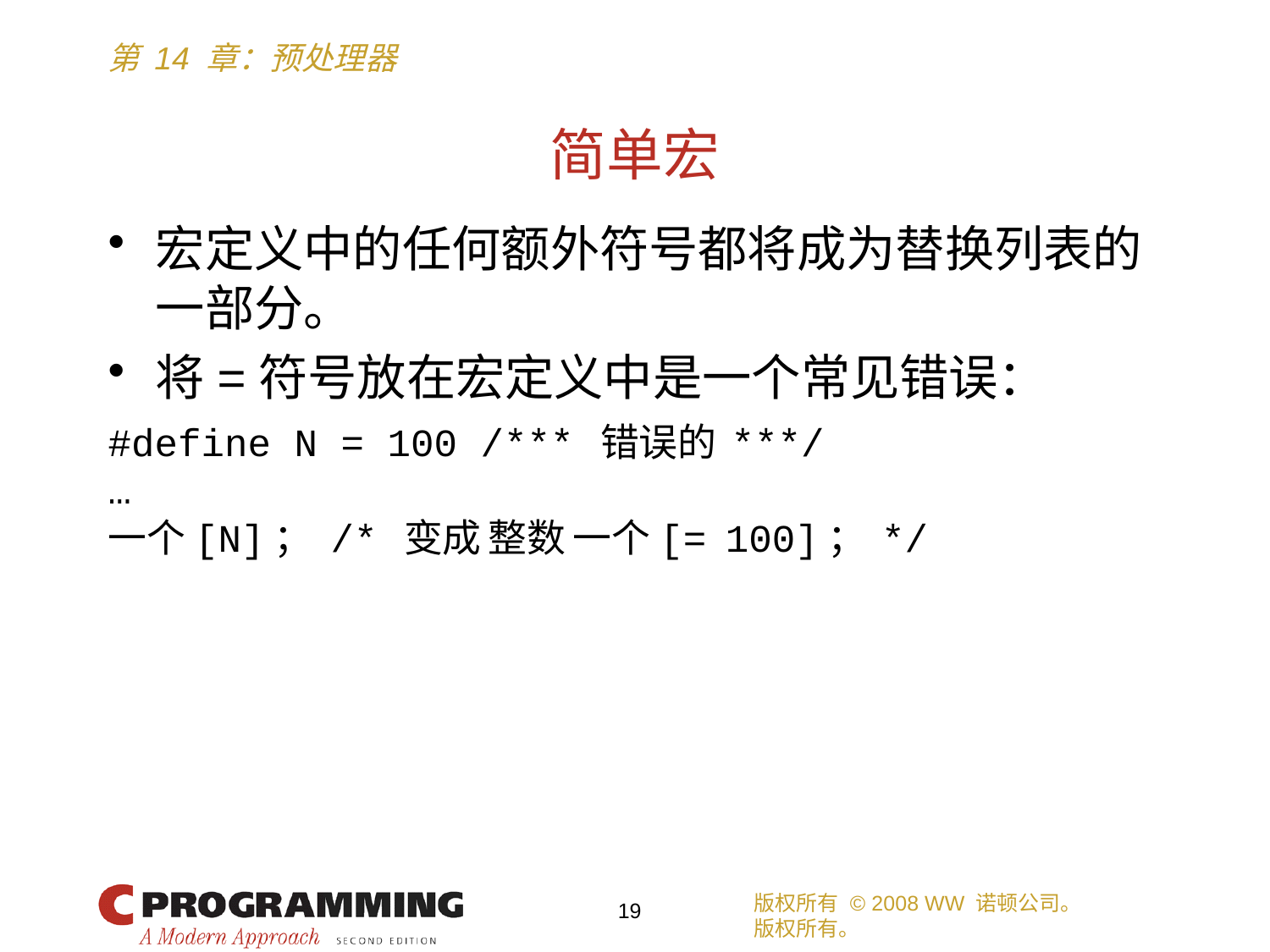

# 简单宏
宏定义中的任何额外符号都将成为替换列表的一部分。
将=符号放在宏定义中是一个常见错误：
#define N = 100 /*** 错误的 ***/
…
一个[N]； /* 变成 整数 一个[= 100]； */
版权所有 © 2008 WW 诺顿公司。
版权所有。
19